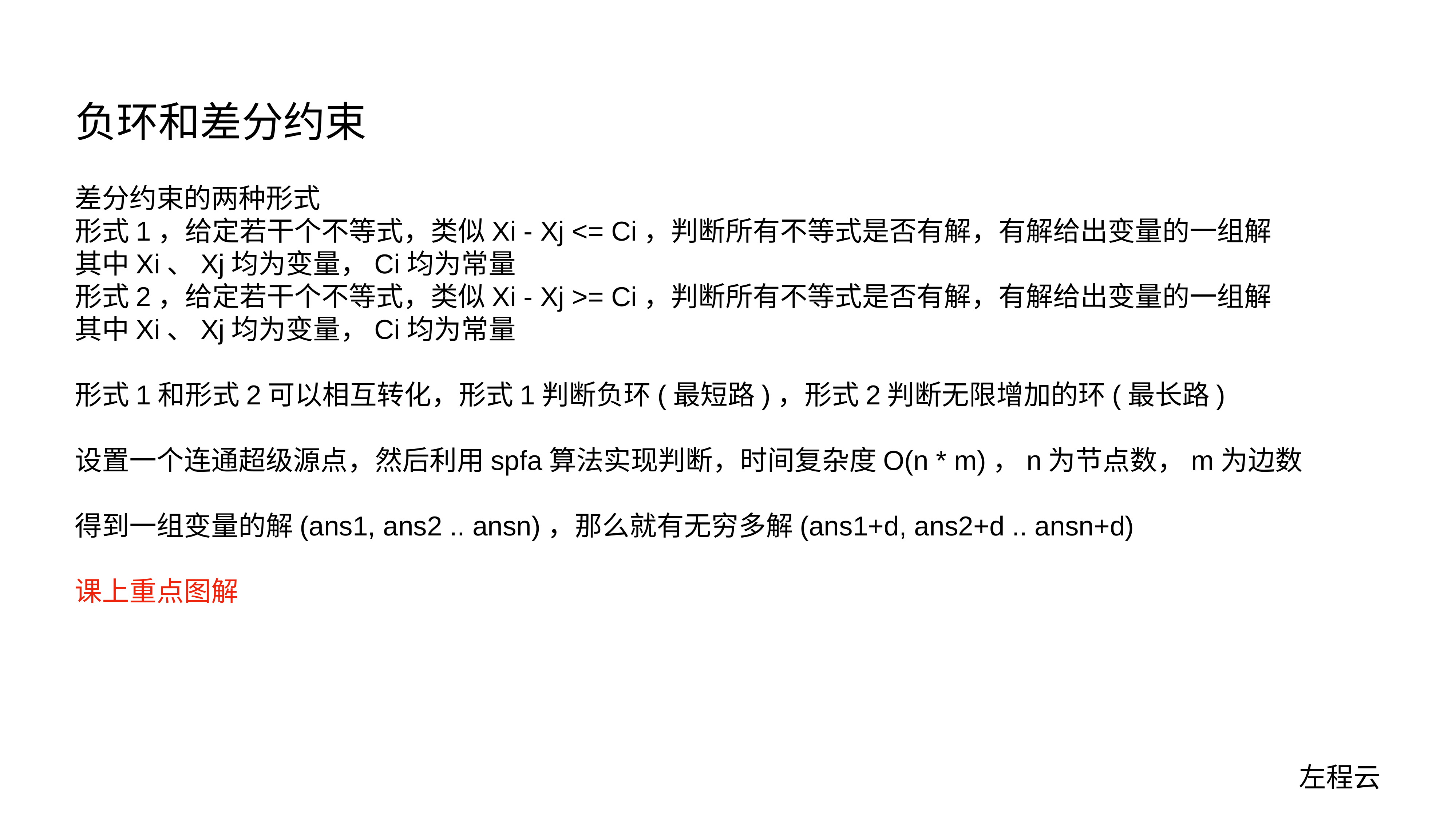

# 负环和差分约束
差分约束的两种形式
形式1，给定若干个不等式，类似Xi - Xj <= Ci，判断所有不等式是否有解，有解给出变量的一组解
其中Xi、Xj均为变量，Ci均为常量
形式2，给定若干个不等式，类似Xi - Xj >= Ci，判断所有不等式是否有解，有解给出变量的一组解
其中Xi、Xj均为变量，Ci均为常量

形式1和形式2可以相互转化，形式1判断负环(最短路)，形式2判断无限增加的环(最长路)

设置一个连通超级源点，然后利用spfa算法实现判断，时间复杂度O(n * m)，n为节点数，m为边数

得到一组变量的解(ans1, ans2 .. ansn)，那么就有无穷多解(ans1+d, ans2+d .. ansn+d)

课上重点图解
左程云